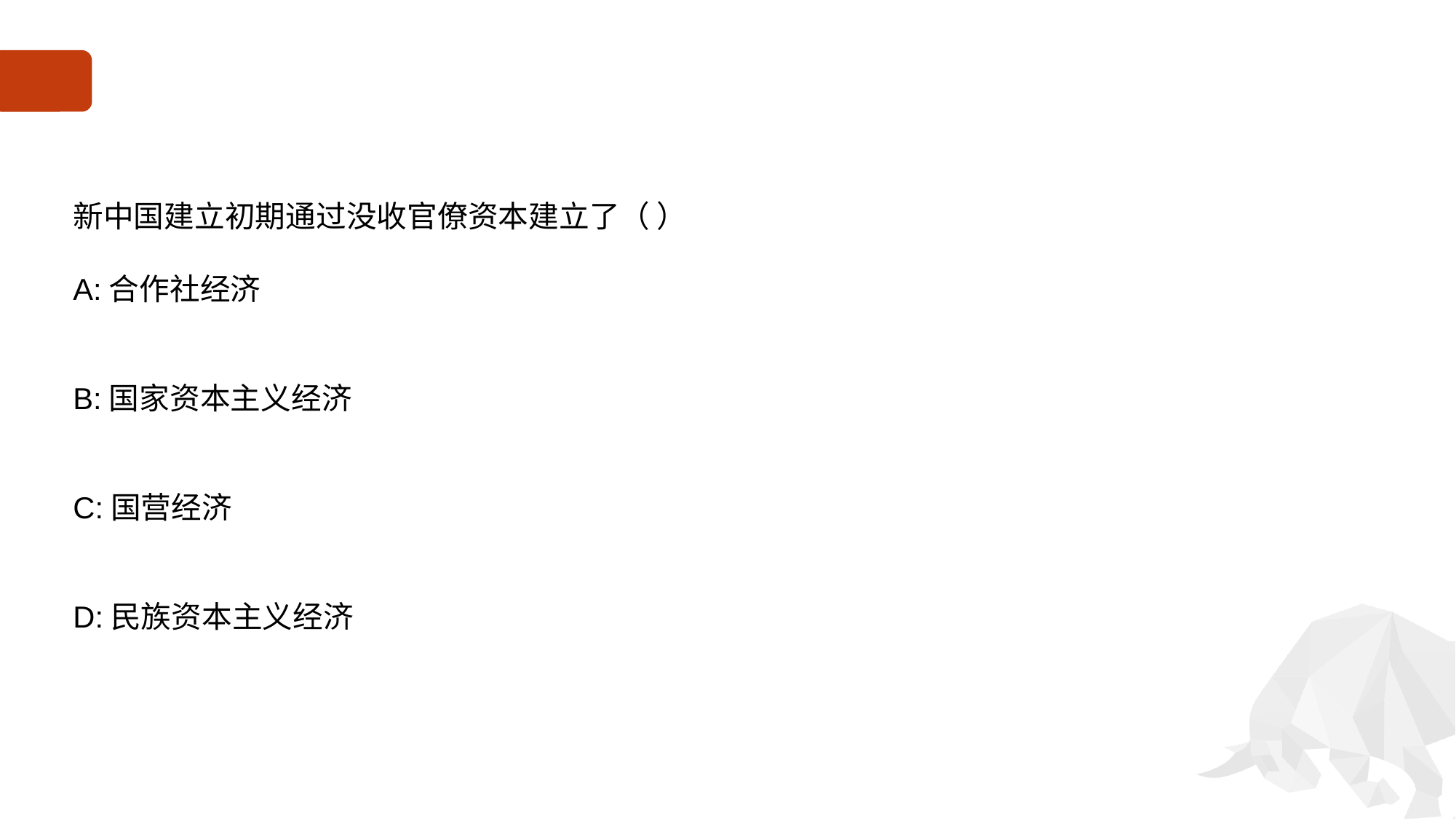

#
新中国建立初期通过没收官僚资本建立了（ ）

A:合作社经济

B:国家资本主义经济

C:国营经济

D:民族资本主义经济